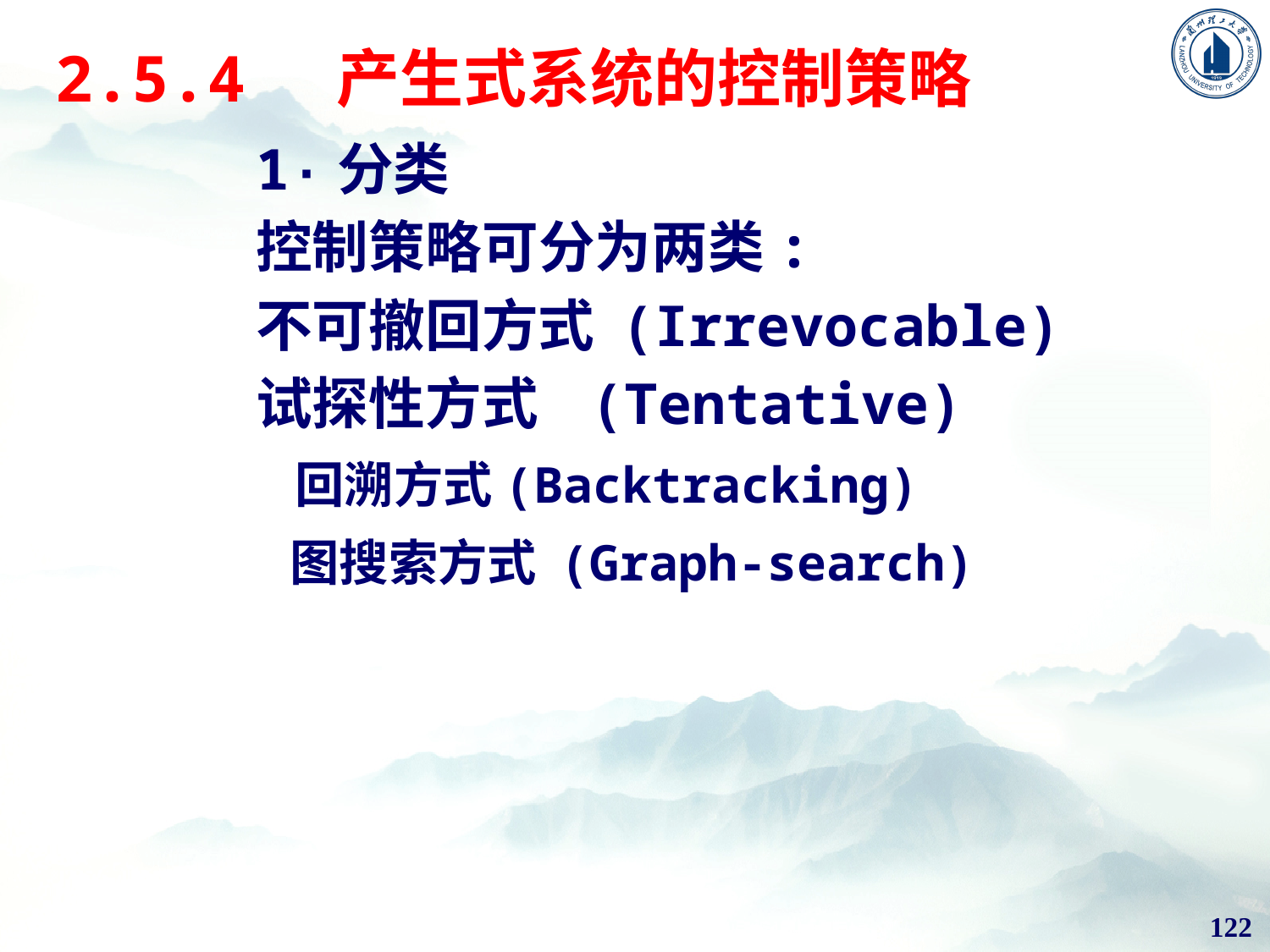

# 2.5.4  产生式系统的控制策略
1·分类
控制策略可分为两类:
不可撤回方式 (Irrevocable)
试探性方式   (Tentative)
  回溯方式(Backtracking)
  图搜索方式 (Graph-search)
122